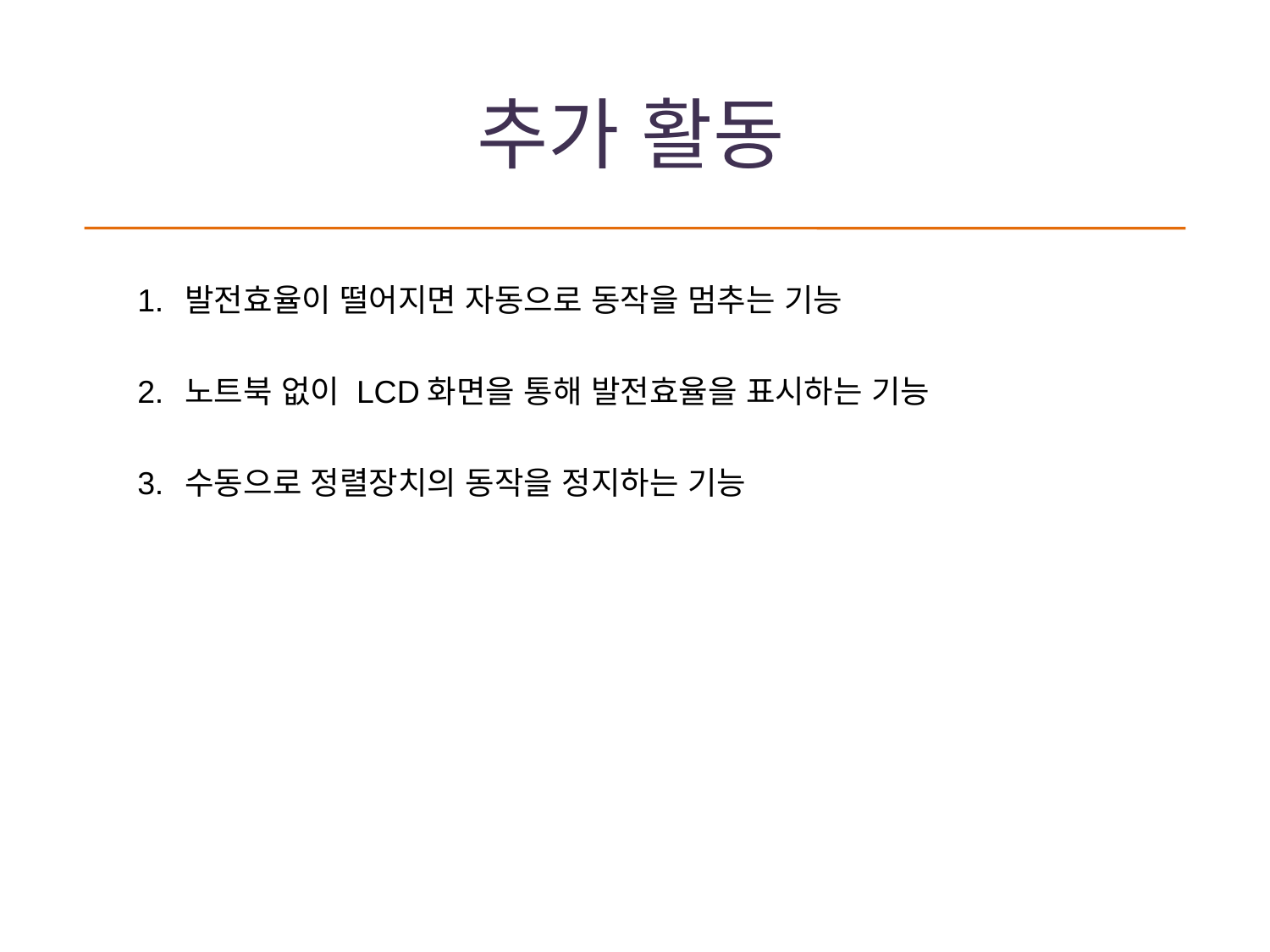

추가 활동
발전효율이 떨어지면 자동으로 동작을 멈추는 기능

노트북 없이 LCD화면을 통해 발전효율을 표시하는 기능

수동으로 정렬장치의 동작을 정지하는 기능